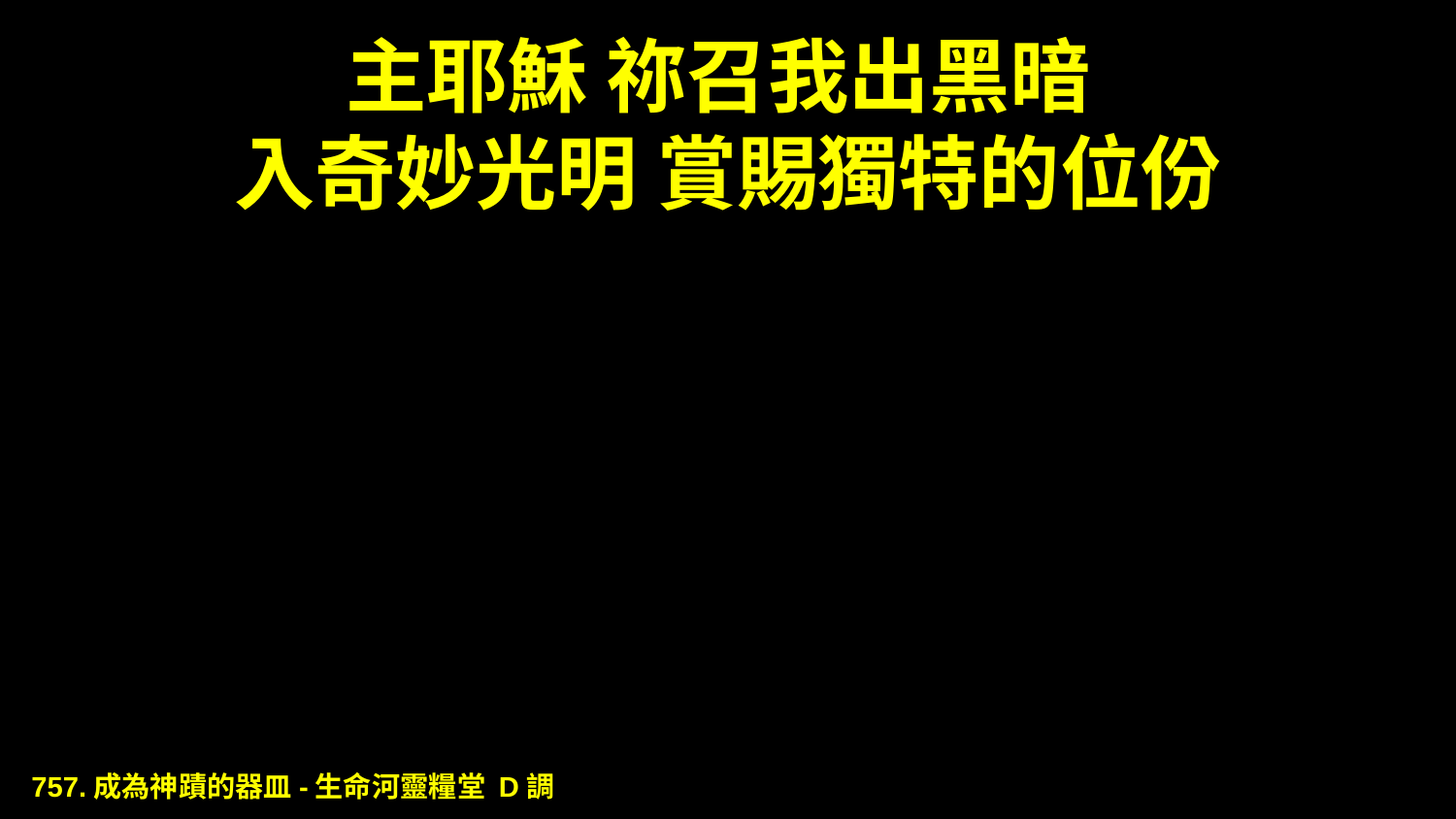

# 主耶穌 祢召我出黑暗 入奇妙光明 賞賜獨特的位份
757.成為神蹟的器皿-生命河靈糧堂 D調